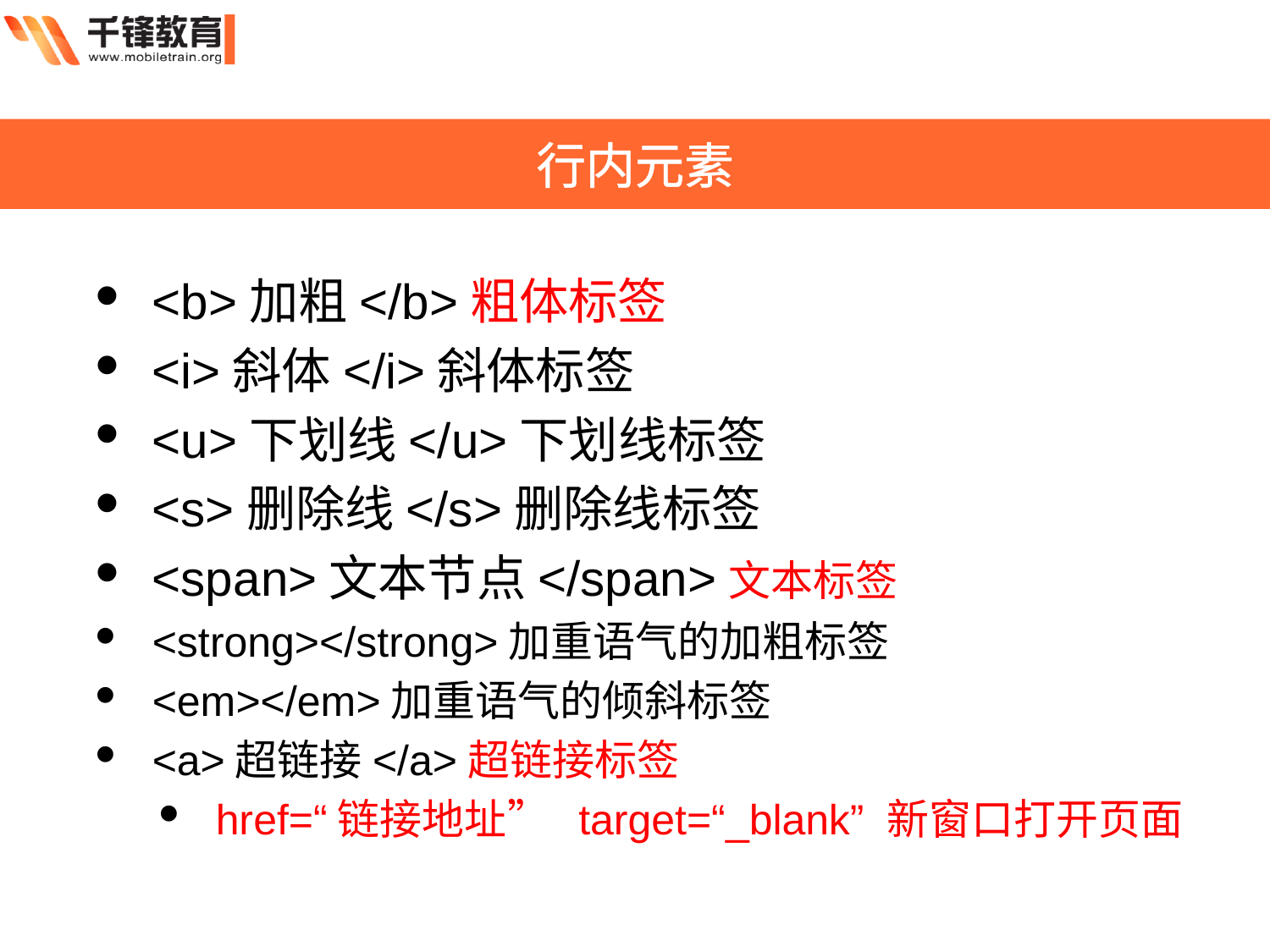

行内元素
<b>加粗</b>粗体标签
<i>斜体</i>斜体标签
<u>下划线</u>下划线标签
<s>删除线</s>删除线标签
<span>文本节点</span>文本标签
<strong></strong>加重语气的加粗标签
<em></em>加重语气的倾斜标签
<a>超链接</a>超链接标签
href=“链接地址”  target=“_blank” 新窗口打开页面